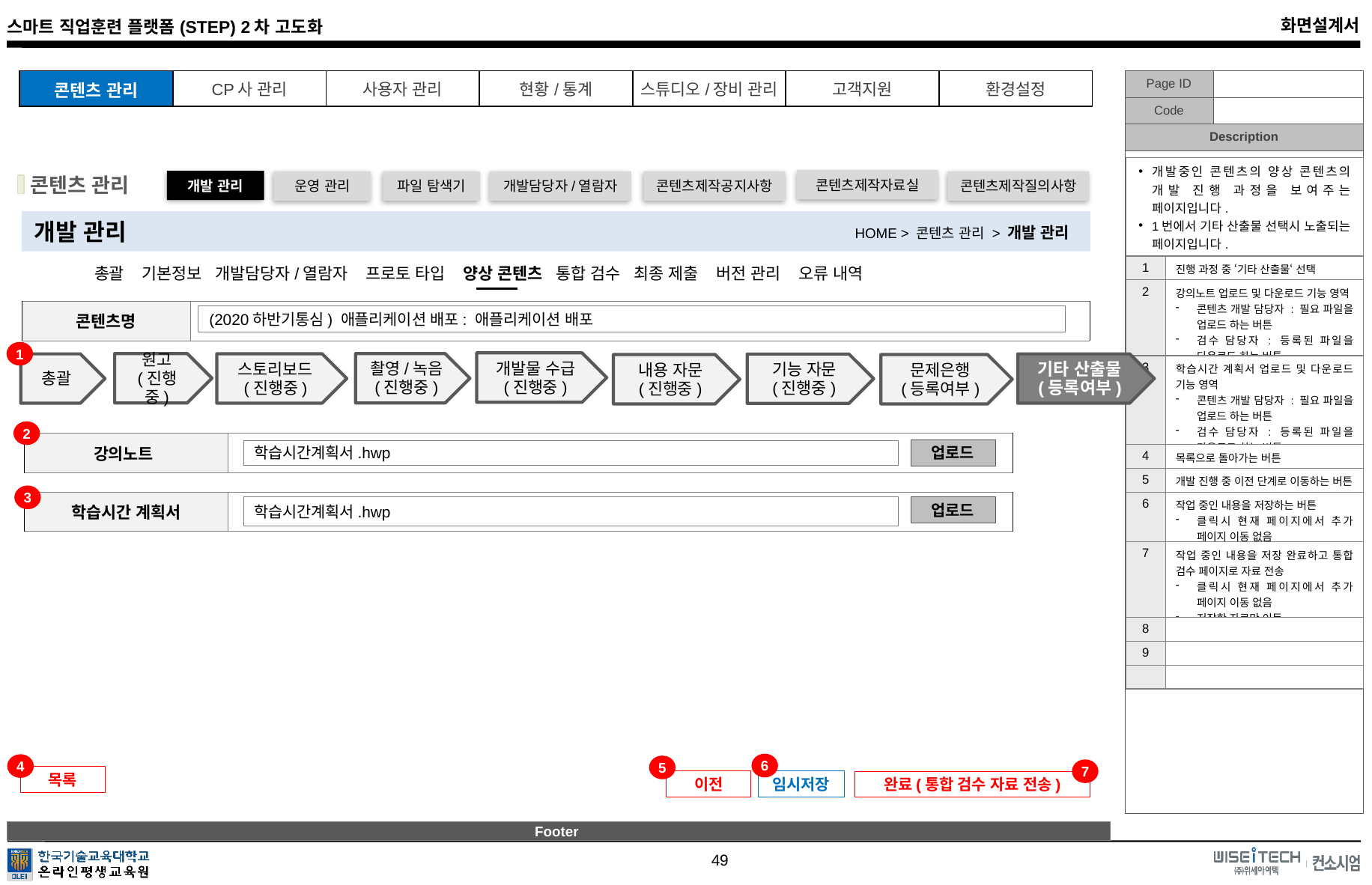

| 개발중인 콘텐츠의 양상 콘텐츠의 개발 진행 과정을 보여주는 페이지입니다. 1번에서 기타 산출물 선택시 노출되는 페이지입니다. |  |
| --- | --- |
| 1 | 진행 과정 중 ‘기타 산출물‘ 선택 |
| 2 | 강의노트 업로드 및 다운로드 기능 영역 콘텐츠 개발 담당자 : 필요 파일을 업로드 하는 버튼 검수 담당자 : 등록된 파일을 다운로드 하는 버튼 |
| 3 | 학습시간 계획서 업로드 및 다운로드 기능 영역 콘텐츠 개발 담당자 : 필요 파일을 업로드 하는 버튼 검수 담당자 : 등록된 파일을 다운로드 하는 버튼 |
| 4 | 목록으로 돌아가는 버튼 |
| 5 | 개발 진행 중 이전 단계로 이동하는 버튼 |
| 6 | 작업 중인 내용을 저장하는 버튼 클릭시 현재 페이지에서 추가 페이지 이동 없음 |
| 7 | 작업 중인 내용을 저장 완료하고 통합 검수 페이지로 자료 전송 클릭시 현재 페이지에서 추가 페이지 이동 없음 저장한 자료만 이동 |
| 8 |  |
| 9 |  |
|  |  |
콘텐츠 관리
콘텐츠제작자료실
개발 관리
운영 관리
파일 탐색기
개발담당자/열람자
콘텐츠제작공지사항
콘텐츠제작질의사항

개발 관리
HOME > 콘텐츠 관리 > 개발 관리
총괄    기본정보   개발담당자/열람자    프로토 타입    양상 콘텐츠   통합 검수   최종 제출    버전 관리    오류 내역
| 콘텐츠명 |  |
| --- | --- |
(2020하반기통심) 애플리케이션 배포: 애플리케이션 배포
1
개발물 수급
(진행중)
원고
(진행중)
촬영/녹음
(진행중)
스토리보드
(진행중)
기타 산출물
(등록여부)
총괄
기능 자문
(진행중)
문제은행
(등록여부)
내용 자문
(진행중)
2
| 강의노트 |  |
| --- | --- |
업로드
학습시간계획서.hwp
3
| 학습시간 계획서 |  |
| --- | --- |
학습시간계획서.hwp
업로드
6
4
5
7
목록
이전
임시저장
완료(통합 검수 자료 전송)
Footer